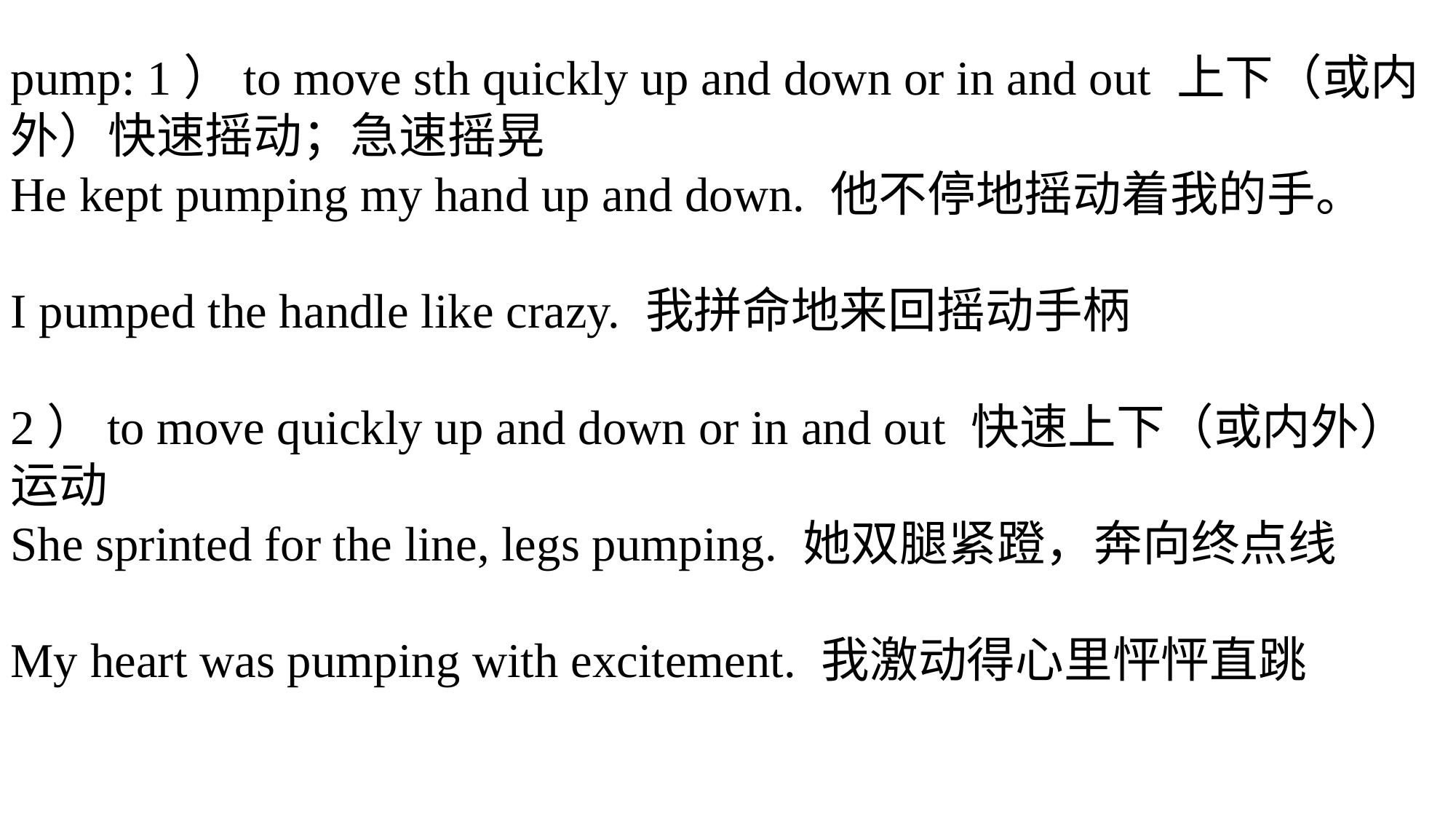

pump: 1）to move sth quickly up and down or in and out 上下（或内外）快速摇动；急速摇晃
He kept pumping my hand up and down. 他不停地摇动着我的手。

I pumped the handle like crazy. 我拼命地来回摇动手柄

2）to move quickly up and down or in and out 快速上下（或内外）运动
She sprinted for the line, legs pumping. 她双腿紧蹬，奔向终点线

My heart was pumping with excitement. 我激动得心里怦怦直跳